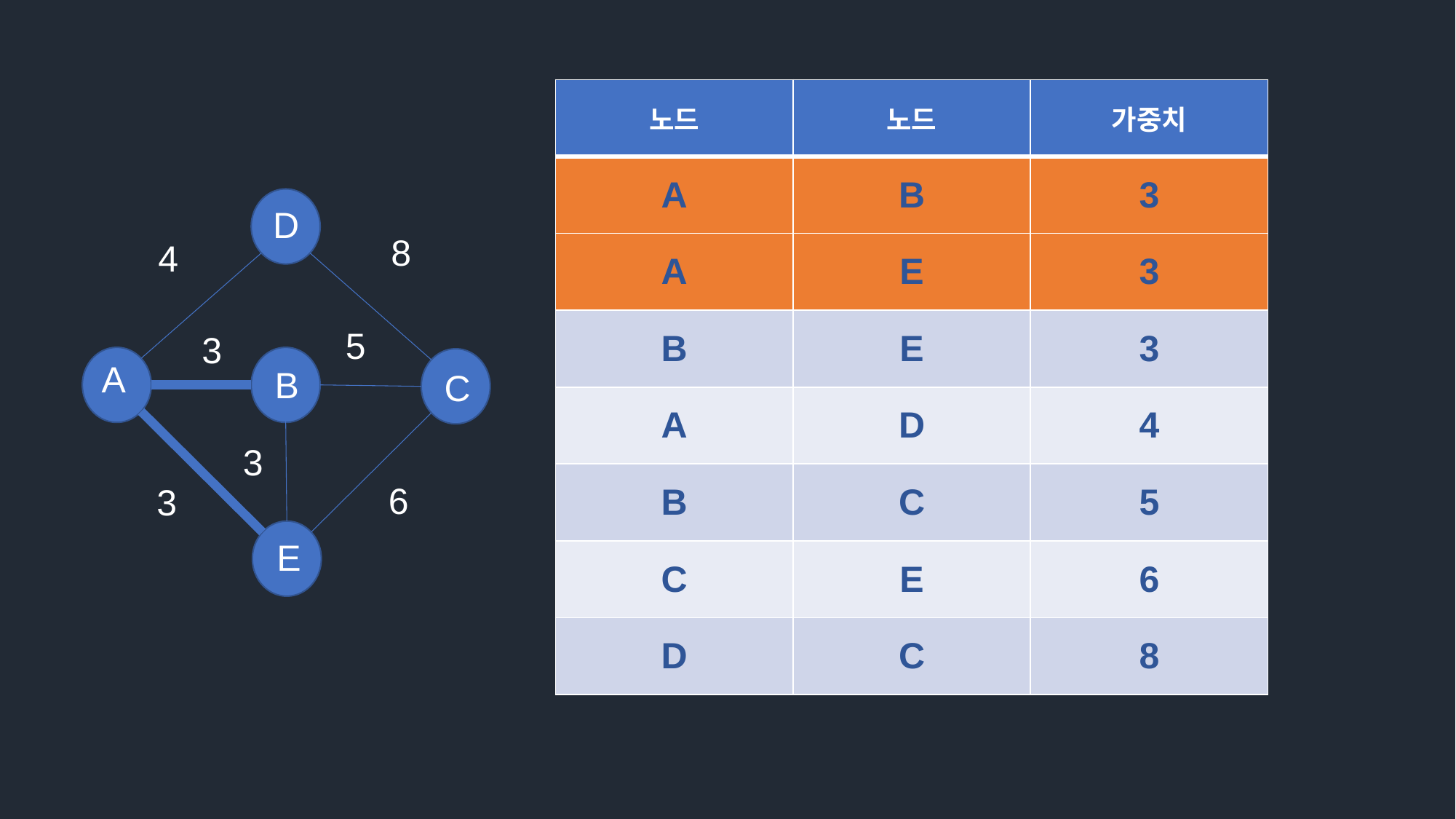

| 노드 | 노드 | 가중치 |
| --- | --- | --- |
| A | B | 3 |
| A | E | 3 |
| B | E | 3 |
| A | D | 4 |
| B | C | 5 |
| C | E | 6 |
| D | C | 8 |

D
8
4
5
3

A
B
C
3
6
3

E